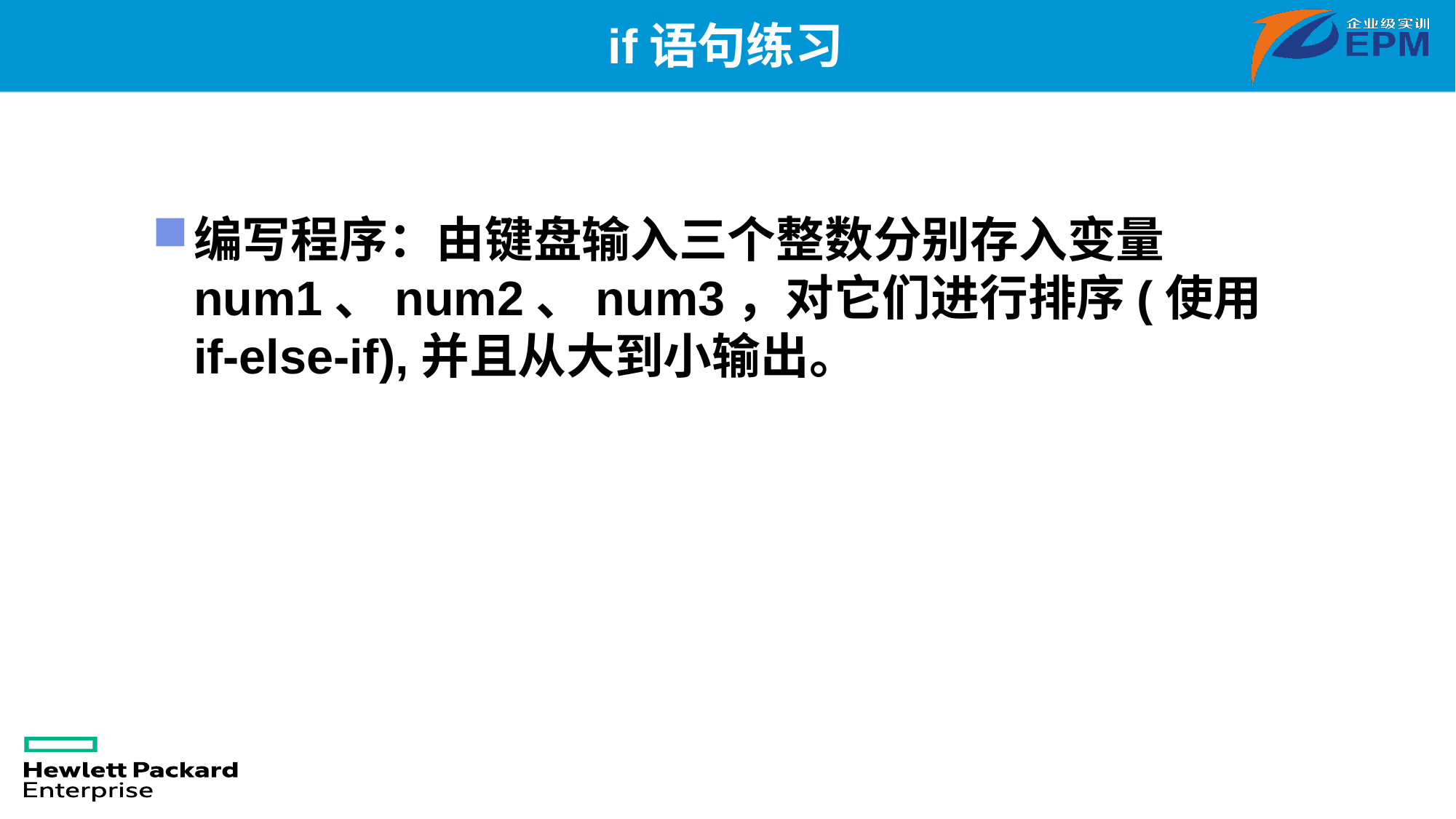

# if语句练习
编写程序：由键盘输入三个整数分别存入变量num1、num2、num3，对它们进行排序(使用 if-else-if),并且从大到小输出。